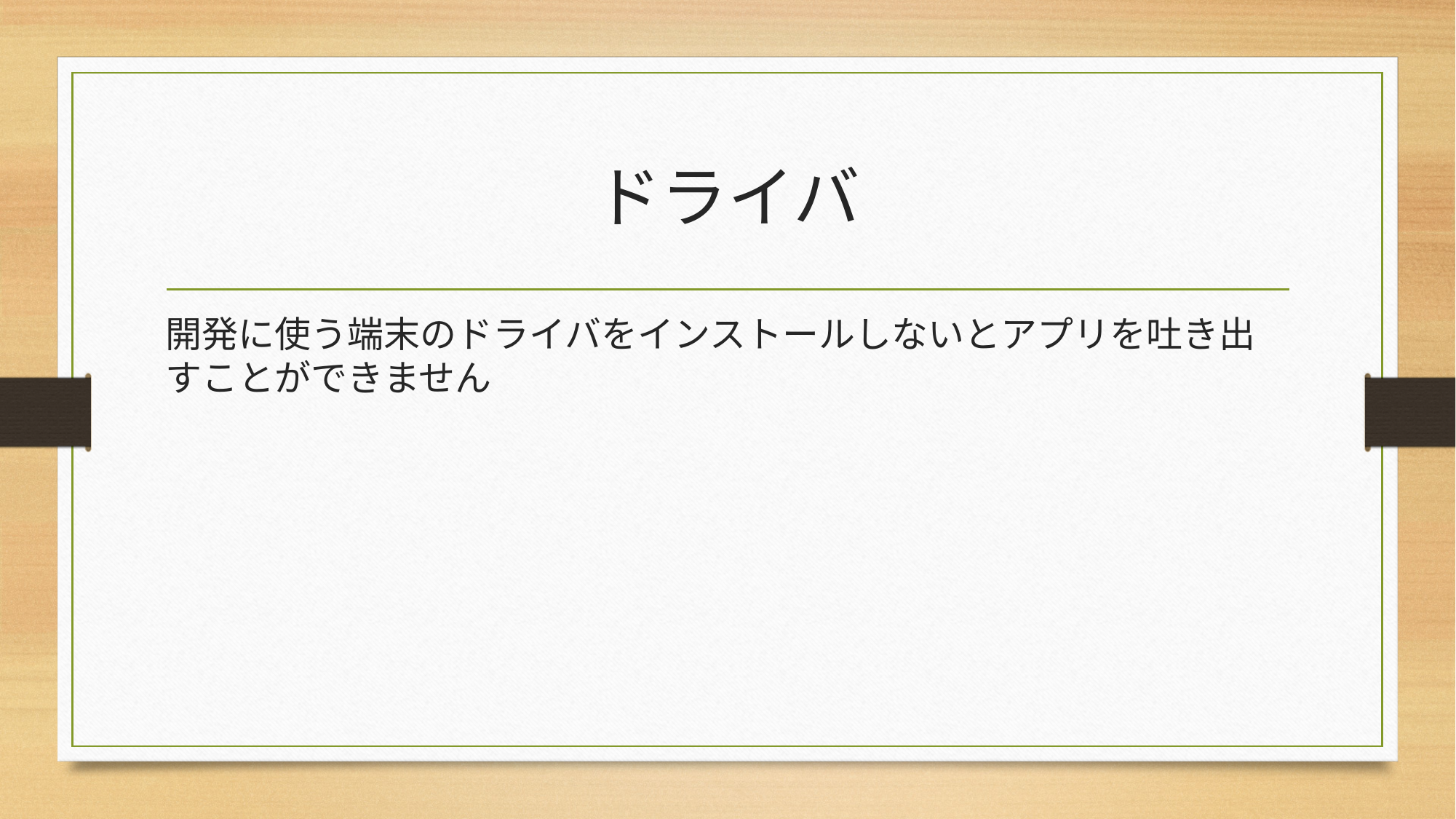

# ドライバ
開発に使う端末のドライバをインストールしないとアプリを吐き出すことができません